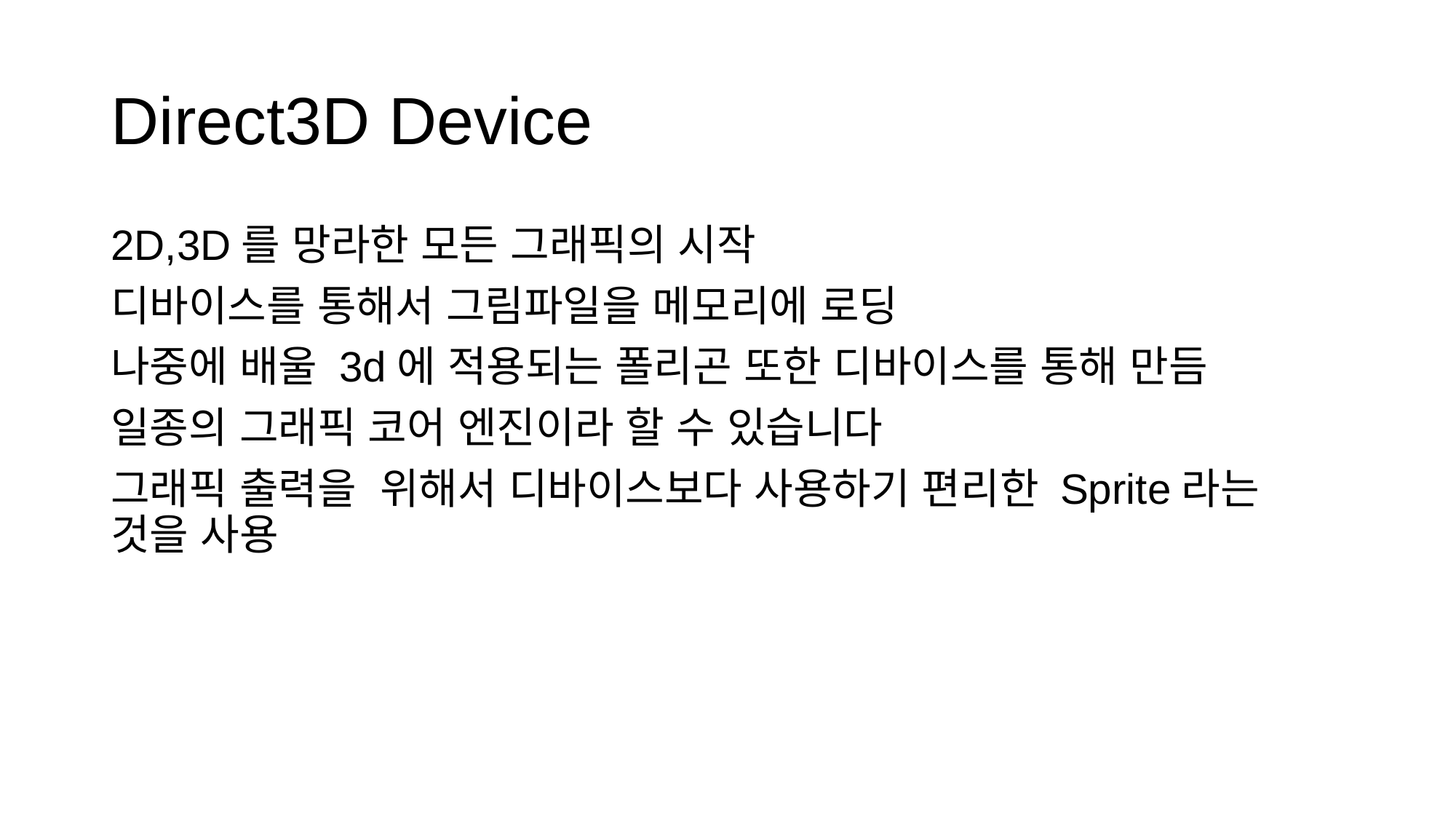

# Direct3D Device
2D,3D를 망라한 모든 그래픽의 시작
디바이스를 통해서 그림파일을 메모리에 로딩
나중에 배울 3d에 적용되는 폴리곤 또한 디바이스를 통해 만듬
일종의 그래픽 코어 엔진이라 할 수 있습니다
그래픽 출력을  위해서 디바이스보다 사용하기 편리한 Sprite라는 것을 사용